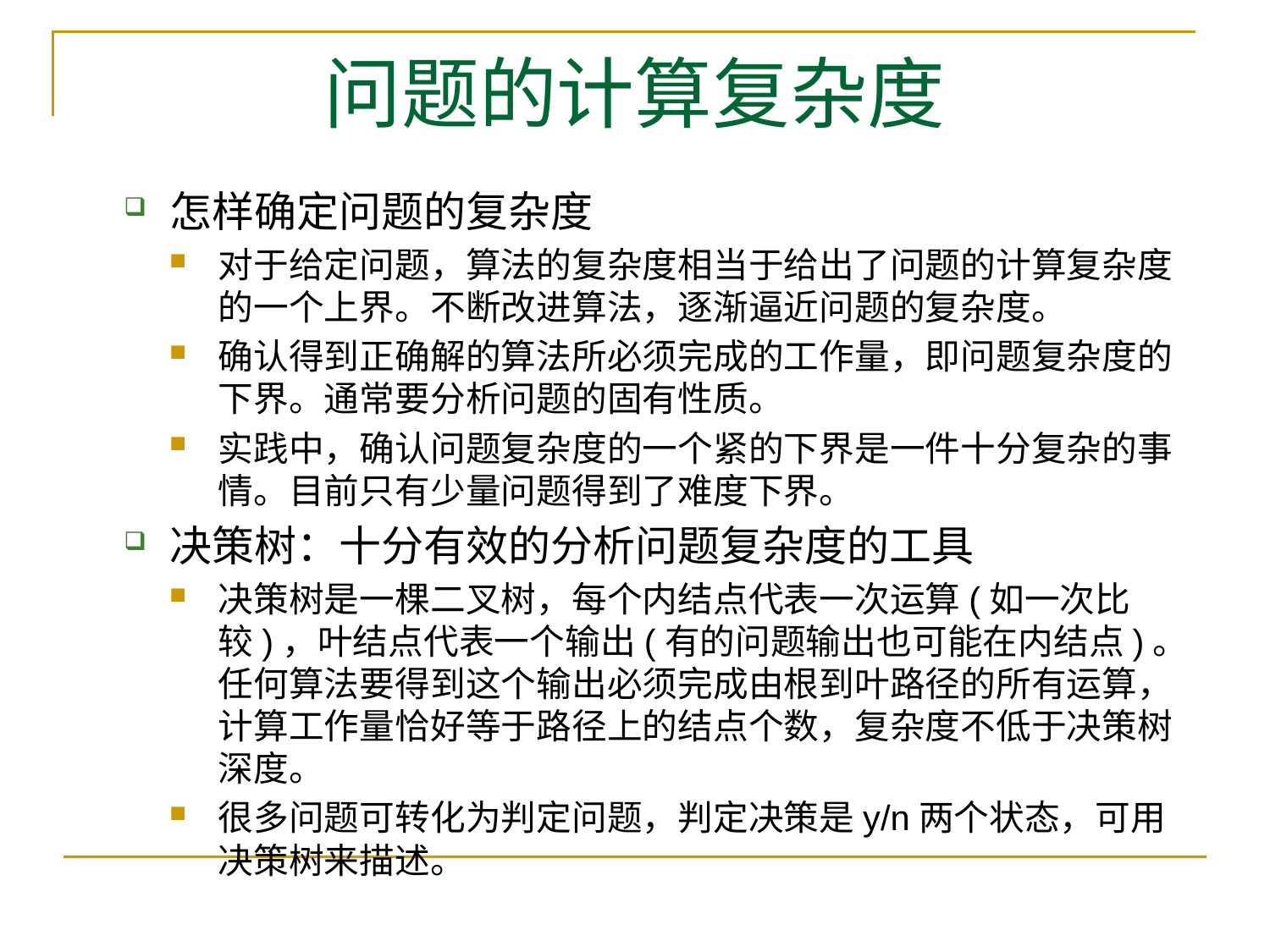

# 问题的计算复杂度
怎样确定问题的复杂度
对于给定问题，算法的复杂度相当于给出了问题的计算复杂度的一个上界。不断改进算法，逐渐逼近问题的复杂度。
确认得到正确解的算法所必须完成的工作量，即问题复杂度的下界。通常要分析问题的固有性质。
实践中，确认问题复杂度的一个紧的下界是一件十分复杂的事情。目前只有少量问题得到了难度下界。
决策树：十分有效的分析问题复杂度的工具
决策树是一棵二叉树，每个内结点代表一次运算(如一次比较)，叶结点代表一个输出(有的问题输出也可能在内结点)。任何算法要得到这个输出必须完成由根到叶路径的所有运算，计算工作量恰好等于路径上的结点个数，复杂度不低于决策树深度。
很多问题可转化为判定问题，判定决策是y/n两个状态，可用决策树来描述。